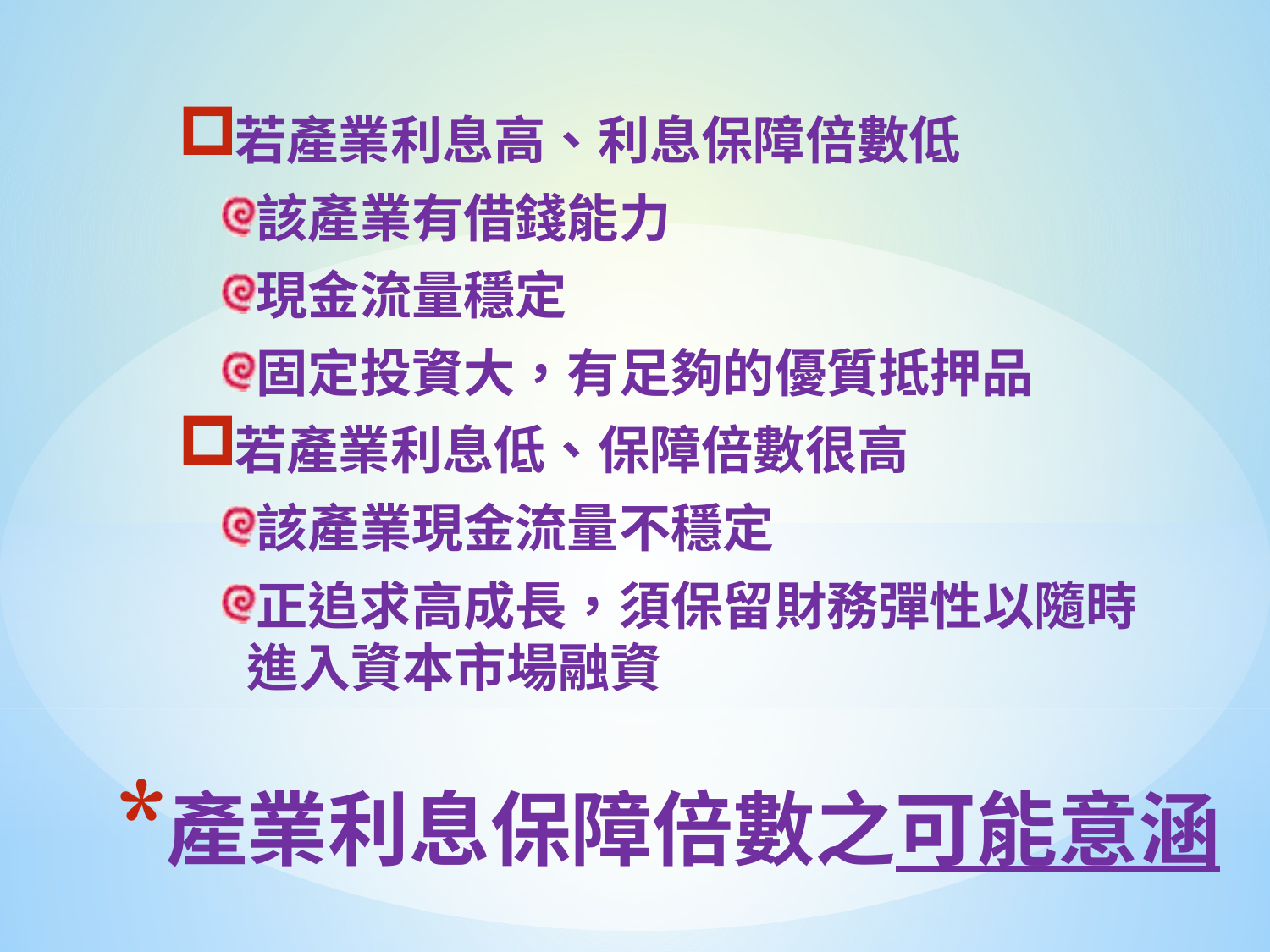

若產業利息高、利息保障倍數低
該產業有借錢能力
現金流量穩定
固定投資大，有足夠的優質抵押品
若產業利息低、保障倍數很高
該產業現金流量不穩定
正追求高成長，須保留財務彈性以隨時進入資本市場融資
# 產業利息保障倍數之可能意涵